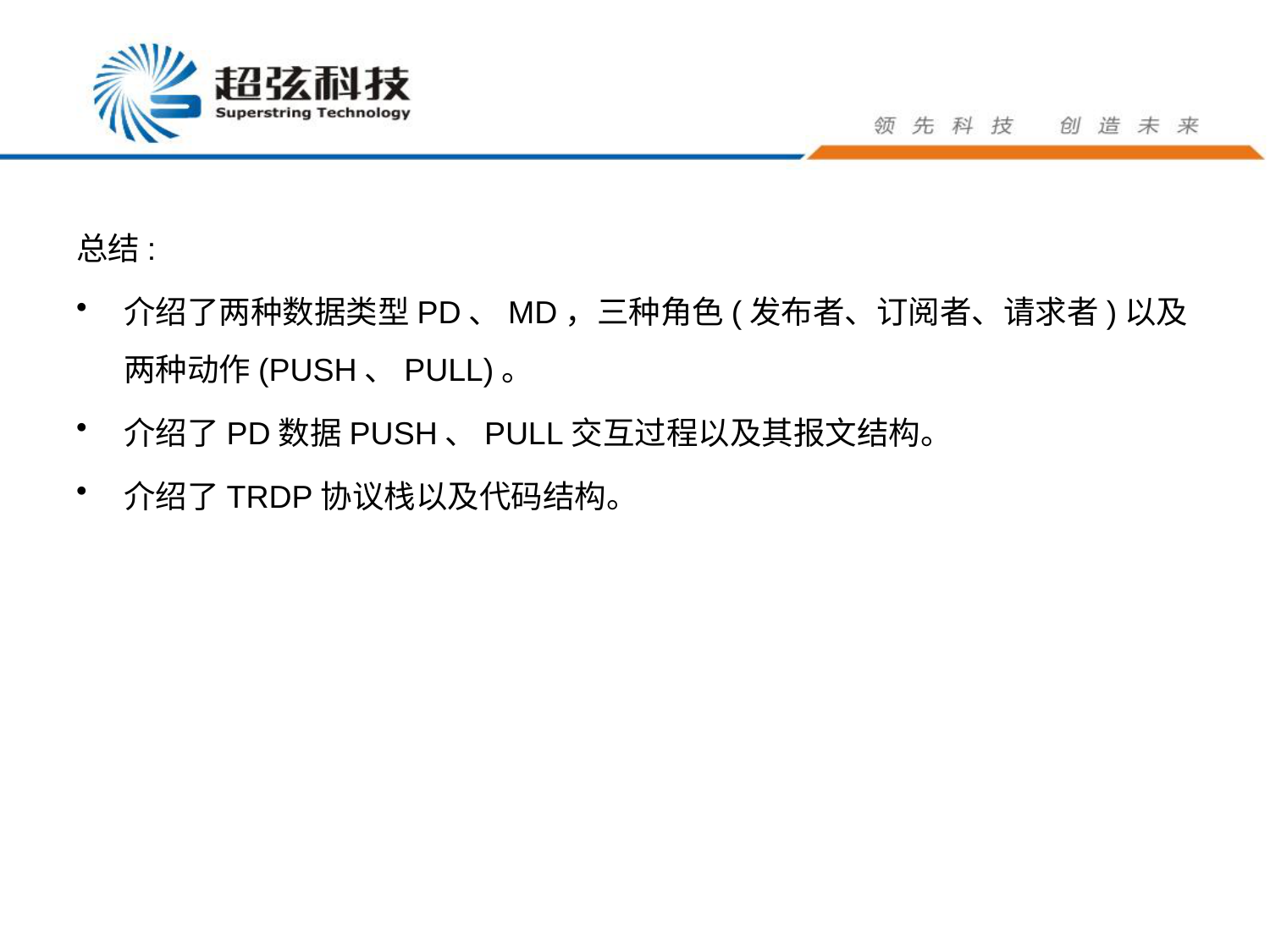

总结:
介绍了两种数据类型PD、MD，三种角色(发布者、订阅者、请求者)以及两种动作(PUSH、PULL)。
介绍了PD数据PUSH、PULL交互过程以及其报文结构。
介绍了TRDP协议栈以及代码结构。
20